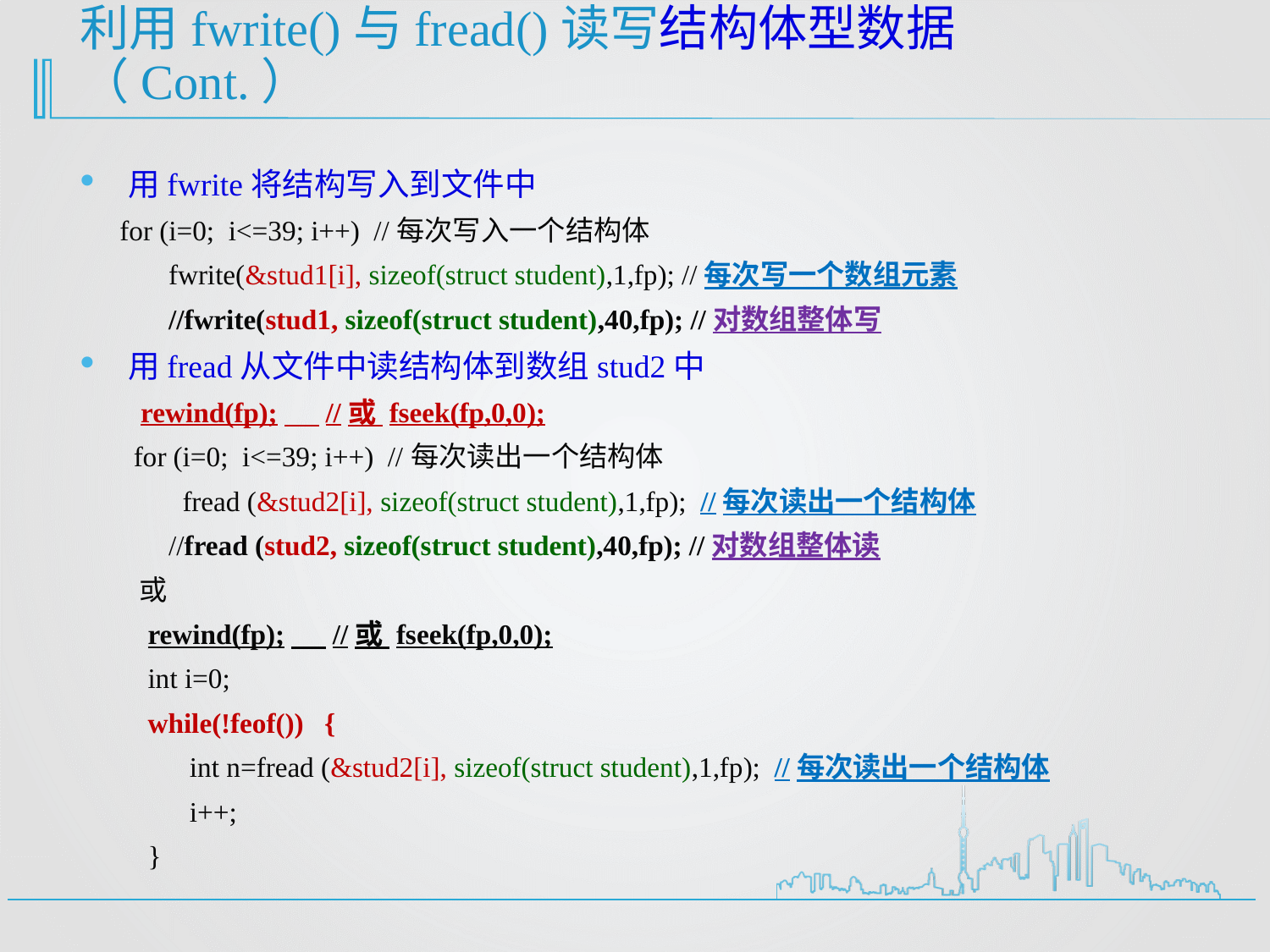

# 利用fwrite()与fread()读写结构体型数据（Cont.）
用fwrite将结构写入到文件中
for (i=0;  i<=39; i++)  //每次写入一个结构体
       fwrite(&stud1[i], sizeof(struct student),1,fp); //每次写一个数组元素
       //fwrite(stud1, sizeof(struct student),40,fp); //对数组整体写
用fread从文件中读结构体到数组stud2中
   rewind(fp);　 //或 fseek(fp,0,0);
  for (i=0;  i<=39; i++)  //每次读出一个结构体
         fread (&stud2[i], sizeof(struct student),1,fp);  //每次读出一个结构体
       //fread (stud2, sizeof(struct student),40,fp); //对数组整体读
  或
    rewind(fp);　 //或 fseek(fp,0,0);
    int i=0;
    while(!feof())   {
          int n=fread (&stud2[i], sizeof(struct student),1,fp);  //每次读出一个结构体
          i++;
    }